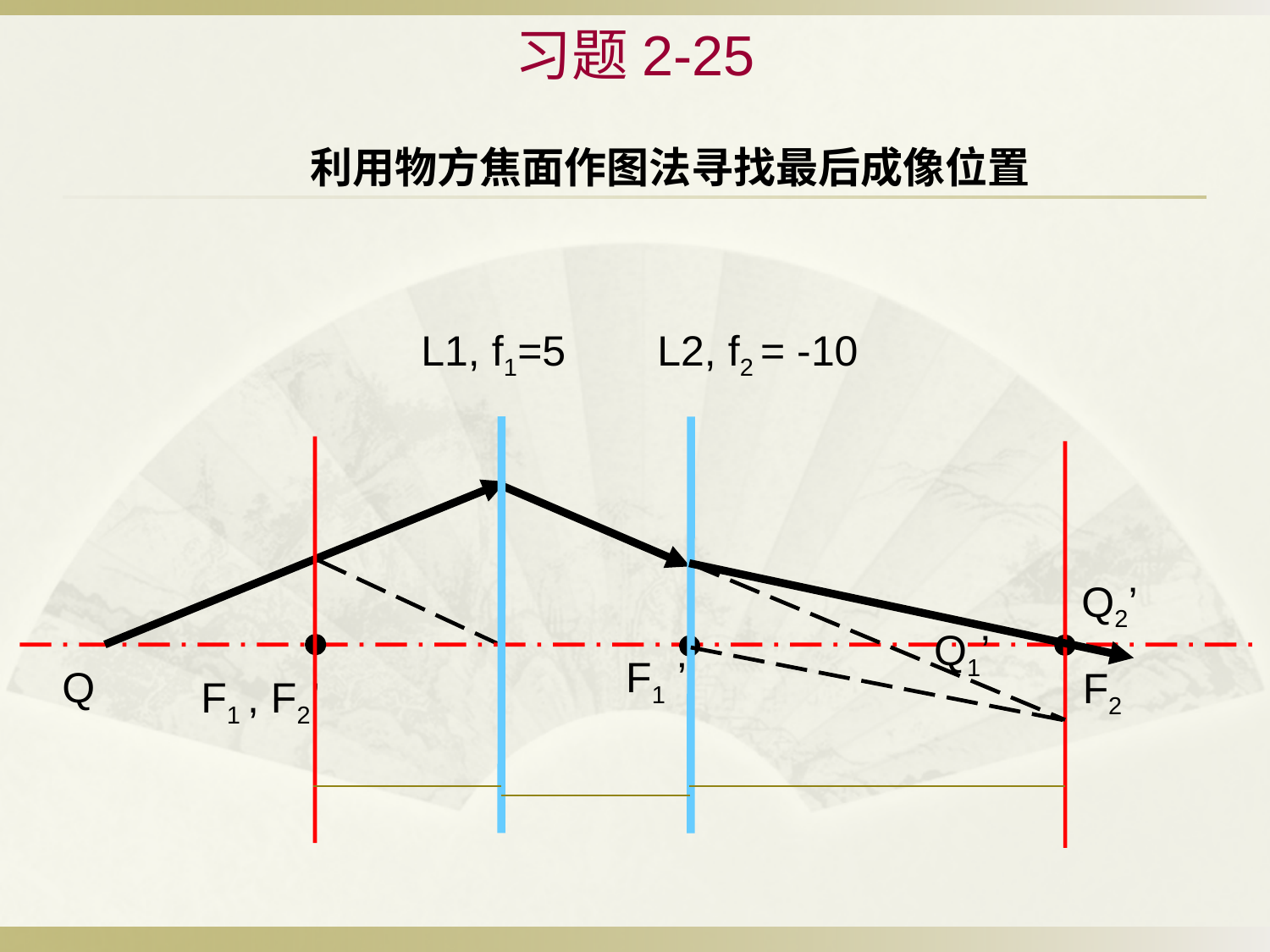

# 习题2-25
利用物方焦面作图法寻找最后成像位置
L1, f1=5
L2, f2 = -10
2

Q2’
Q1’

F1 ’

Q
F2
F1 , F2’